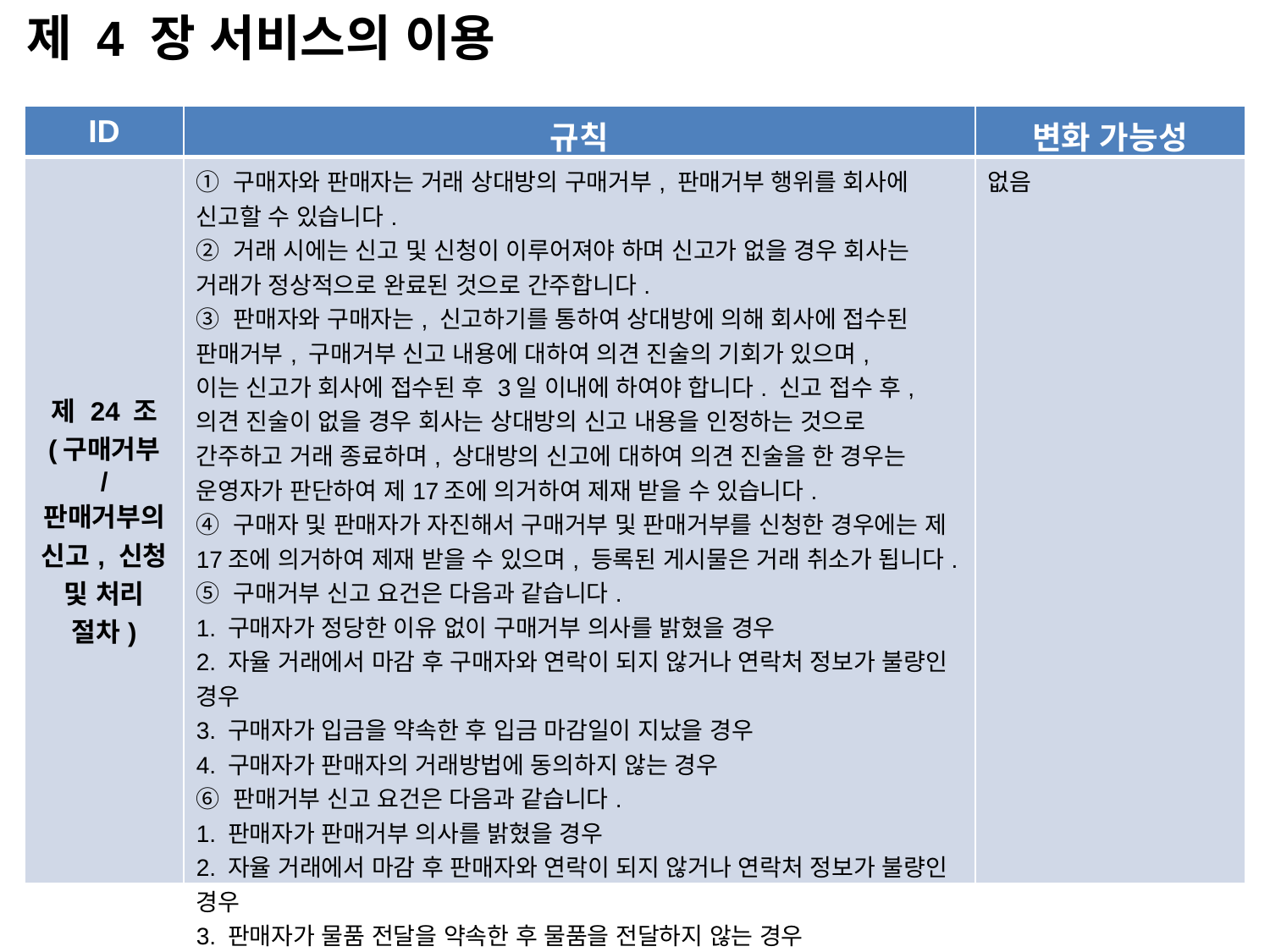

제 4 장 서비스의 이용
| ID | 규칙 | 변화 가능성 |
| --- | --- | --- |
| 제 24 조 (구매거부 / 판매거부의 신고, 신청 및 처리 절차) | ① 구매자와 판매자는 거래 상대방의 구매거부, 판매거부 행위를 회사에 신고할 수 있습니다. ② 거래 시에는 신고 및 신청이 이루어져야 하며 신고가 없을 경우 회사는 거래가 정상적으로 완료된 것으로 간주합니다. ③ 판매자와 구매자는, 신고하기를 통하여 상대방에 의해 회사에 접수된 판매거부, 구매거부 신고 내용에 대하여 의견 진술의 기회가 있으며, 이는 신고가 회사에 접수된 후 3일 이내에 하여야 합니다. 신고 접수 후, 의견 진술이 없을 경우 회사는 상대방의 신고 내용을 인정하는 것으로 간주하고 거래 종료하며, 상대방의 신고에 대하여 의견 진술을 한 경우는 운영자가 판단하여 제17조에 의거하여 제재 받을 수 있습니다. ④ 구매자 및 판매자가 자진해서 구매거부 및 판매거부를 신청한 경우에는 제17조에 의거하여 제재 받을 수 있으며, 등록된 게시물은 거래 취소가 됩니다. ⑤ 구매거부 신고 요건은 다음과 같습니다. 1. 구매자가 정당한 이유 없이 구매거부 의사를 밝혔을 경우 2. 자율 거래에서 마감 후 구매자와 연락이 되지 않거나 연락처 정보가 불량인 경우 3. 구매자가 입금을 약속한 후 입금 마감일이 지났을 경우 4. 구매자가 판매자의 거래방법에 동의하지 않는 경우 ⑥ 판매거부 신고 요건은 다음과 같습니다. 1. 판매자가 판매거부 의사를 밝혔을 경우 2. 자율 거래에서 마감 후 판매자와 연락이 되지 않거나 연락처 정보가 불량인 경우 3. 판매자가 물품 전달을 약속한 후 물품을 전달하지 않는 경우 4. 판매자가 물품 등록 시 선택한 것과 다른 거래 방법을 강요할 경우 5. 판매자가 구매자의 거래방법에 동의하지 않는 경우 | 없음 |